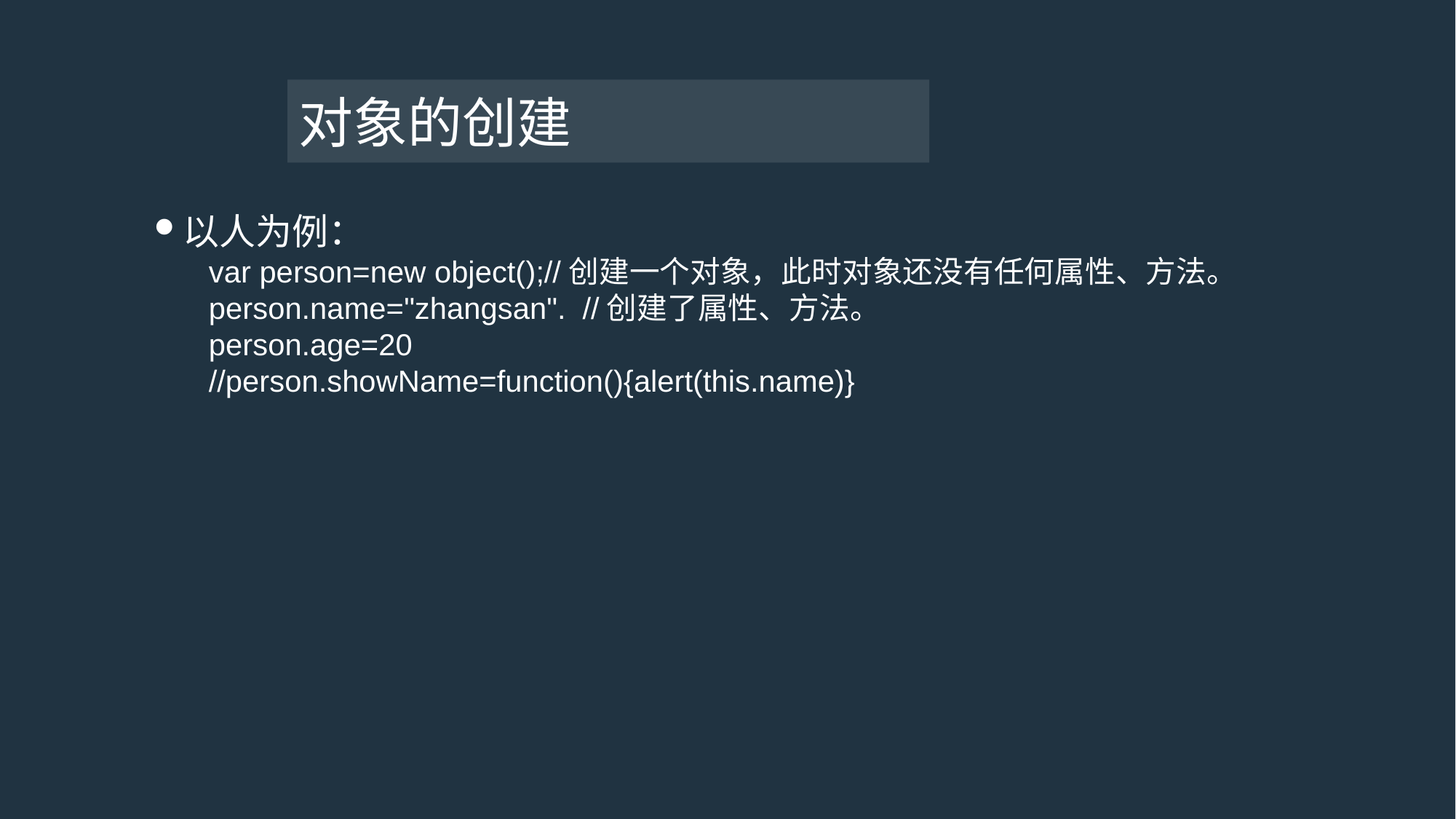

# 对象的创建
以人为例：
var person=new object();//创建一个对象，此时对象还没有任何属性、方法。
person.name="zhangsan".  //创建了属性、方法。
person.age=20
//person.showName=function(){alert(this.name)}